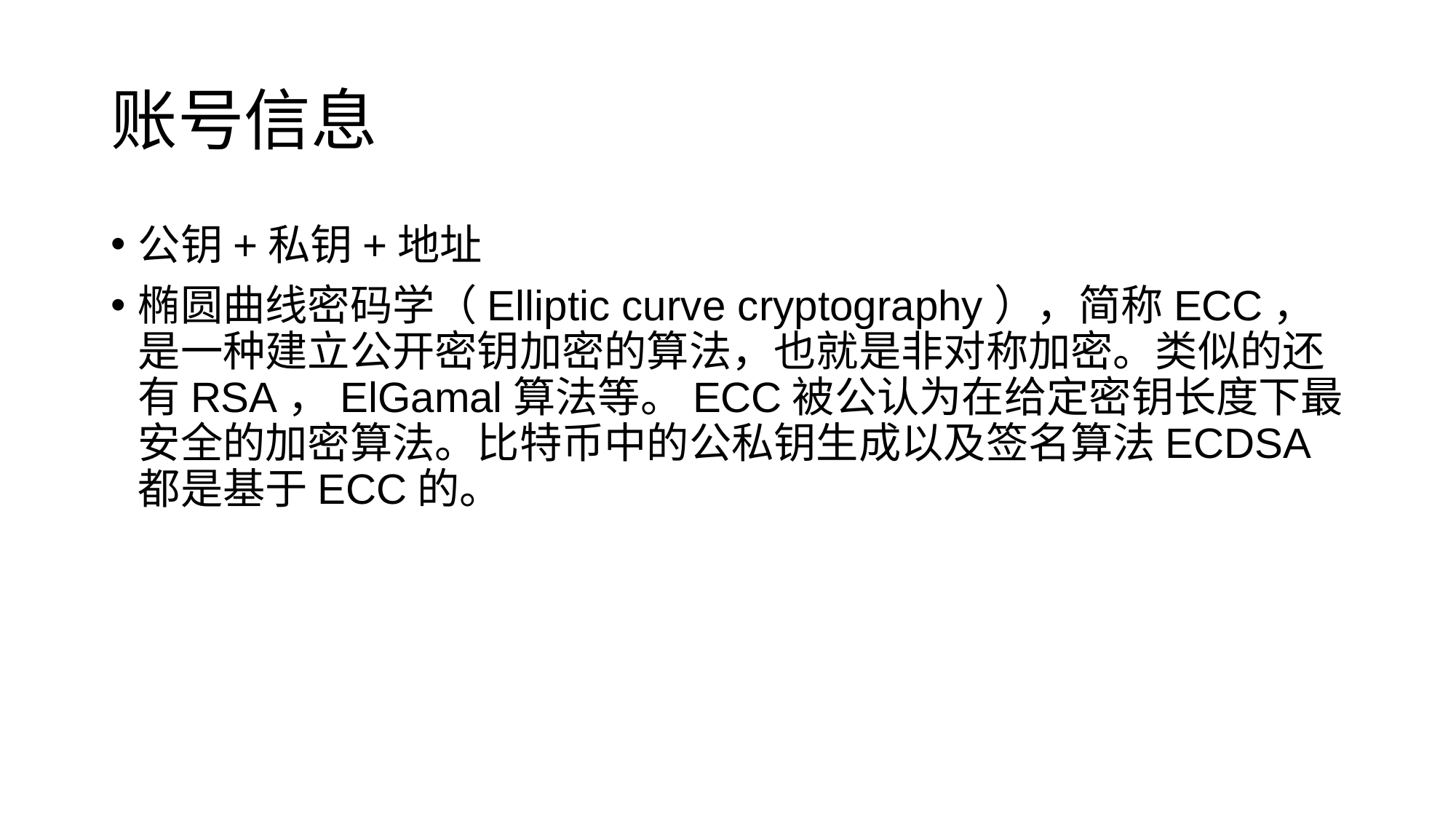

# 账号信息
公钥+私钥+地址
椭圆曲线密码学（Elliptic curve cryptography），简称ECC，是一种建立公开密钥加密的算法，也就是非对称加密。类似的还有RSA，ElGamal算法等。ECC被公认为在给定密钥长度下最安全的加密算法。比特币中的公私钥生成以及签名算法ECDSA都是基于ECC的。